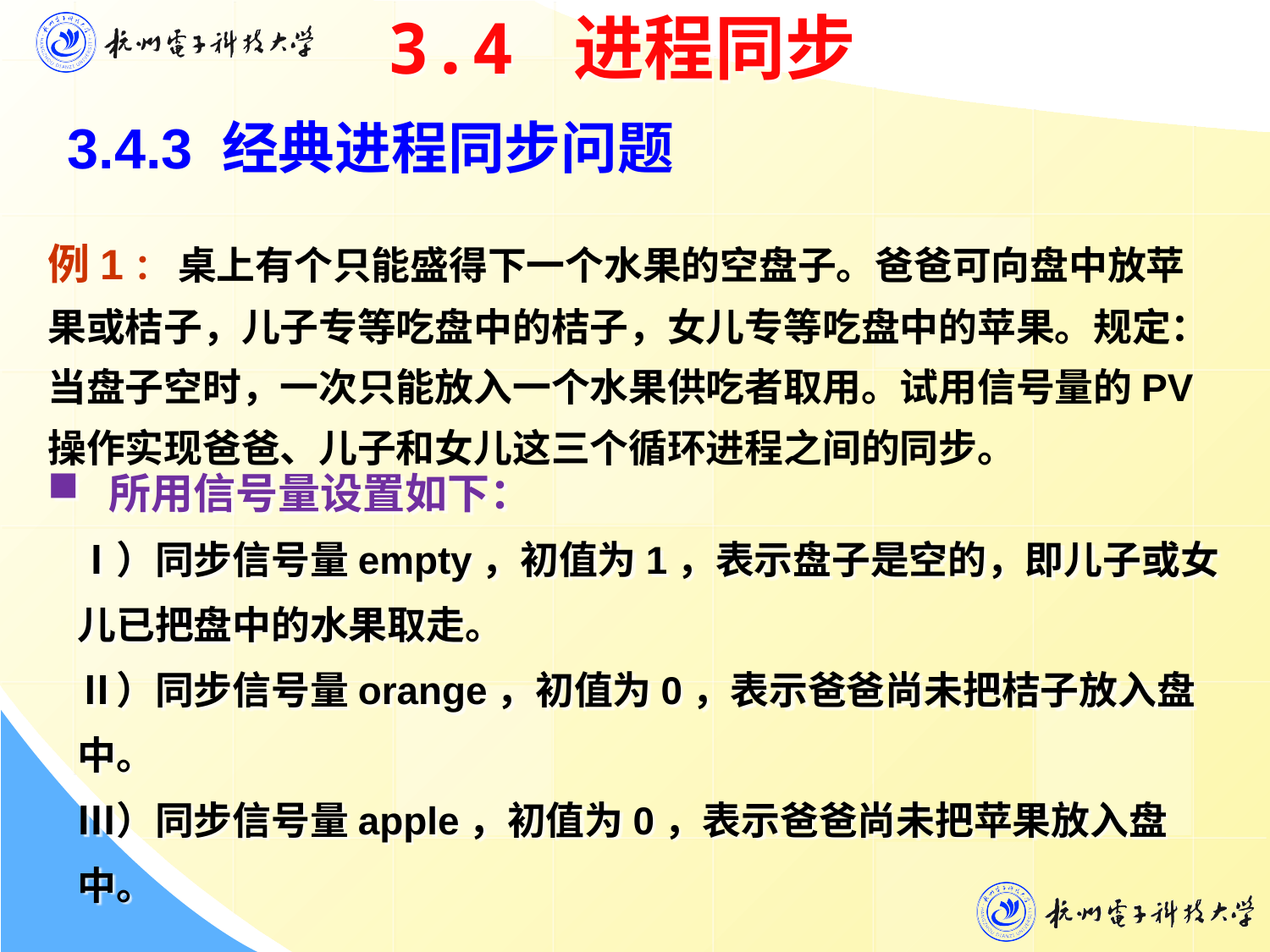

3.4 进程同步
3.4.3 经典进程同步问题
例1： 桌上有个只能盛得下一个水果的空盘子。爸爸可向盘中放苹果或桔子，儿子专等吃盘中的桔子，女儿专等吃盘中的苹果。规定：当盘子空时，一次只能放入一个水果供吃者取用。试用信号量的PV操作实现爸爸、儿子和女儿这三个循环进程之间的同步。
# 所用信号量设置如下： Ⅰ）同步信号量empty，初值为1，表示盘子是空的，即儿子或女儿已把盘中的水果取走。 Ⅱ）同步信号量orange，初值为0，表示爸爸尚未把桔子放入盘中。 Ⅲ）同步信号量apple，初值为0，表示爸爸尚未把苹果放入盘中。